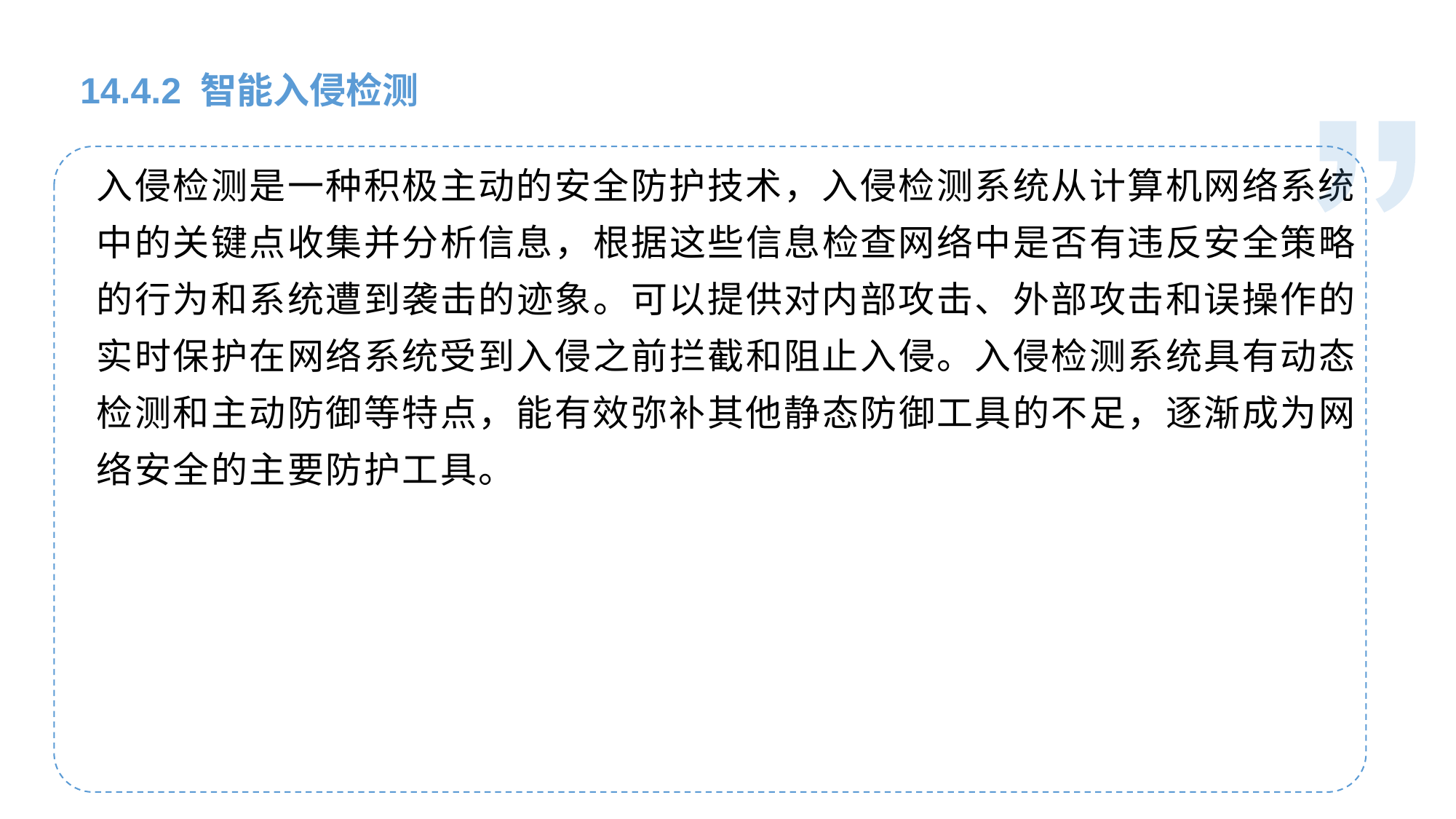

人工智能基础
14.4.2 智能入侵检测

入侵检测是一种积极主动的安全防护技术，入侵检测系统从计算机网络系统中的关键点收集并分析信息，根据这些信息检查网络中是否有违反安全策略的行为和系统遭到袭击的迹象。可以提供对内部攻击、外部攻击和误操作的实时保护在网络系统受到入侵之前拦截和阻止入侵。入侵检测系统具有动态检测和主动防御等特点，能有效弥补其他静态防御工具的不足，逐渐成为网络安全的主要防护工具。